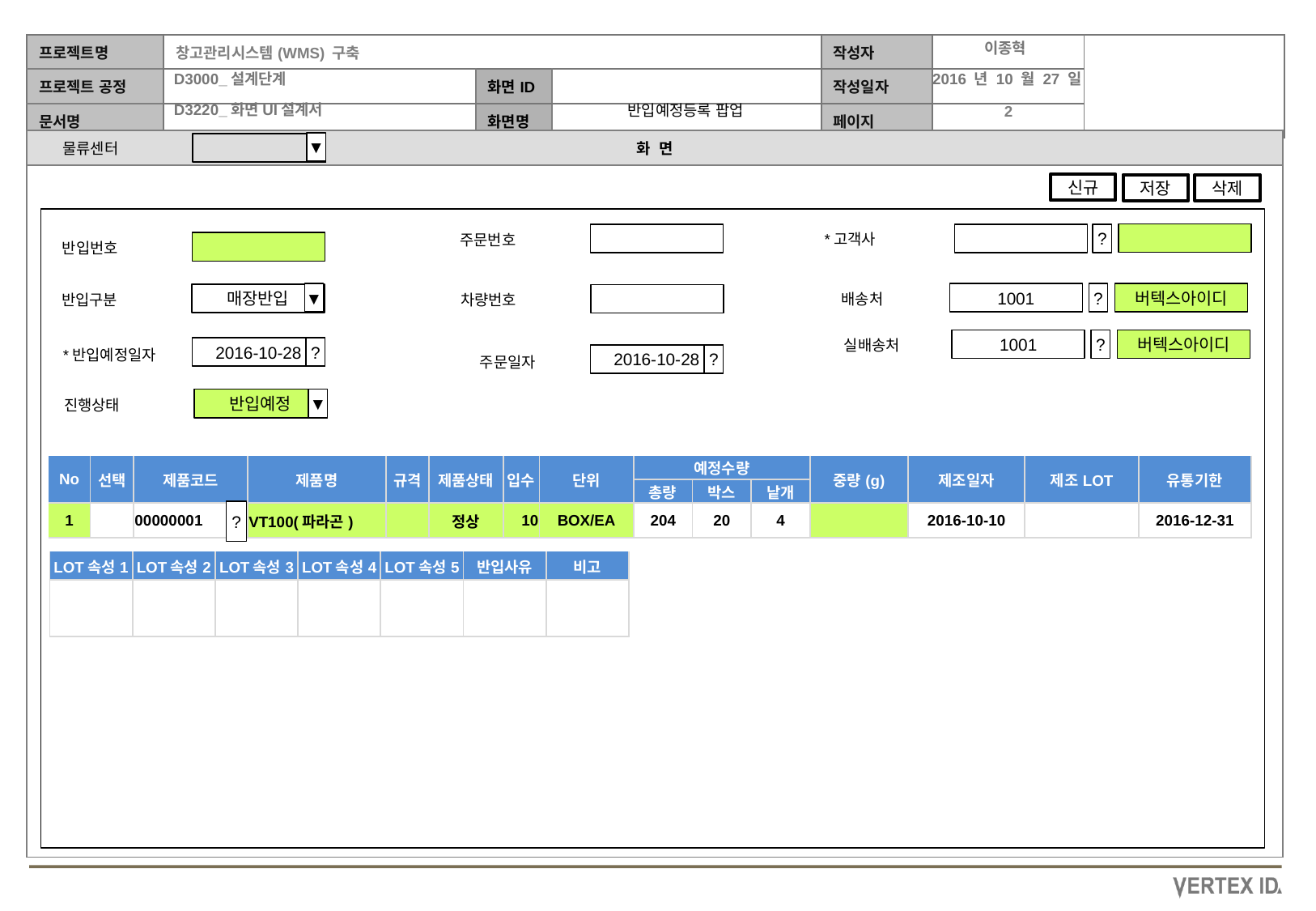

이종혁
2016 년 10 월 27 일
반입예정등록 팝업
물류센터

▼
▼
▼
신규
저장
삭제

*고객사

?

주문번호

반입번호
▼
배송처
1001
?
버텍스아이디
매장반입
반입구분

차량번호
실배송처
1001
?
버텍스아이디
2016-10-28
?
*반입예정일자
2016-10-28
?
주문일자
반입예정
▼
진행상태
| No | 선택 | 제품코드 | 제품명 | 규격 | 제품상태 | 입수 | 단위 | 예정수량 |  |  | 중량(g) | 제조일자 | 제조LOT | 유통기한 |
| --- | --- | --- | --- | --- | --- | --- | --- | --- | --- | --- | --- | --- | --- | --- |
|  |  |  |  |  |  |  |  | 총량 | 박스 | 낱개 |  |  |  |  |
| 1 |  | 00000001 | VT100(파라곤) |  | 정상 | 10 | BOX/EA | 204 | 20 | 4 |  | 2016-10-10 |  | 2016-12-31 |
?
| LOT속성1 | LOT속성2 | LOT속성3 | LOT속성4 | LOT속성5 | 반입사유 | 비고 |
| --- | --- | --- | --- | --- | --- | --- |
|  |  |  |  |  |  |  |